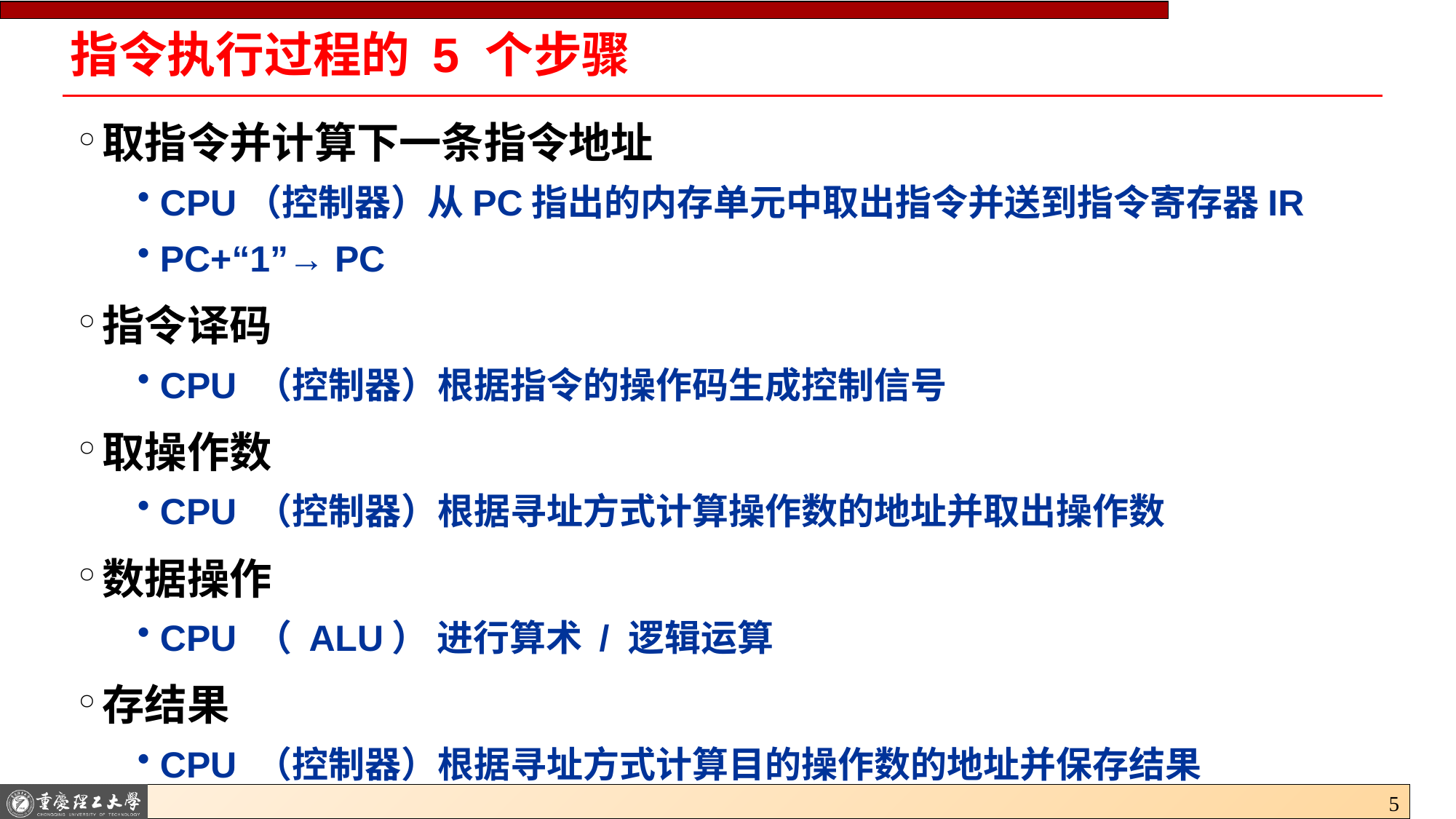

# 指令执行过程的 5 个步骤
取指令并计算下一条指令地址
CPU（控制器）从PC指出的内存单元中取出指令并送到指令寄存器IR
PC+“1”→ PC
指令译码
CPU （控制器）根据指令的操作码生成控制信号
取操作数
CPU （控制器）根据寻址方式计算操作数的地址并取出操作数
数据操作
CPU （ ALU） 进行算术 / 逻辑运算
存结果
CPU （控制器）根据寻址方式计算目的操作数的地址并保存结果